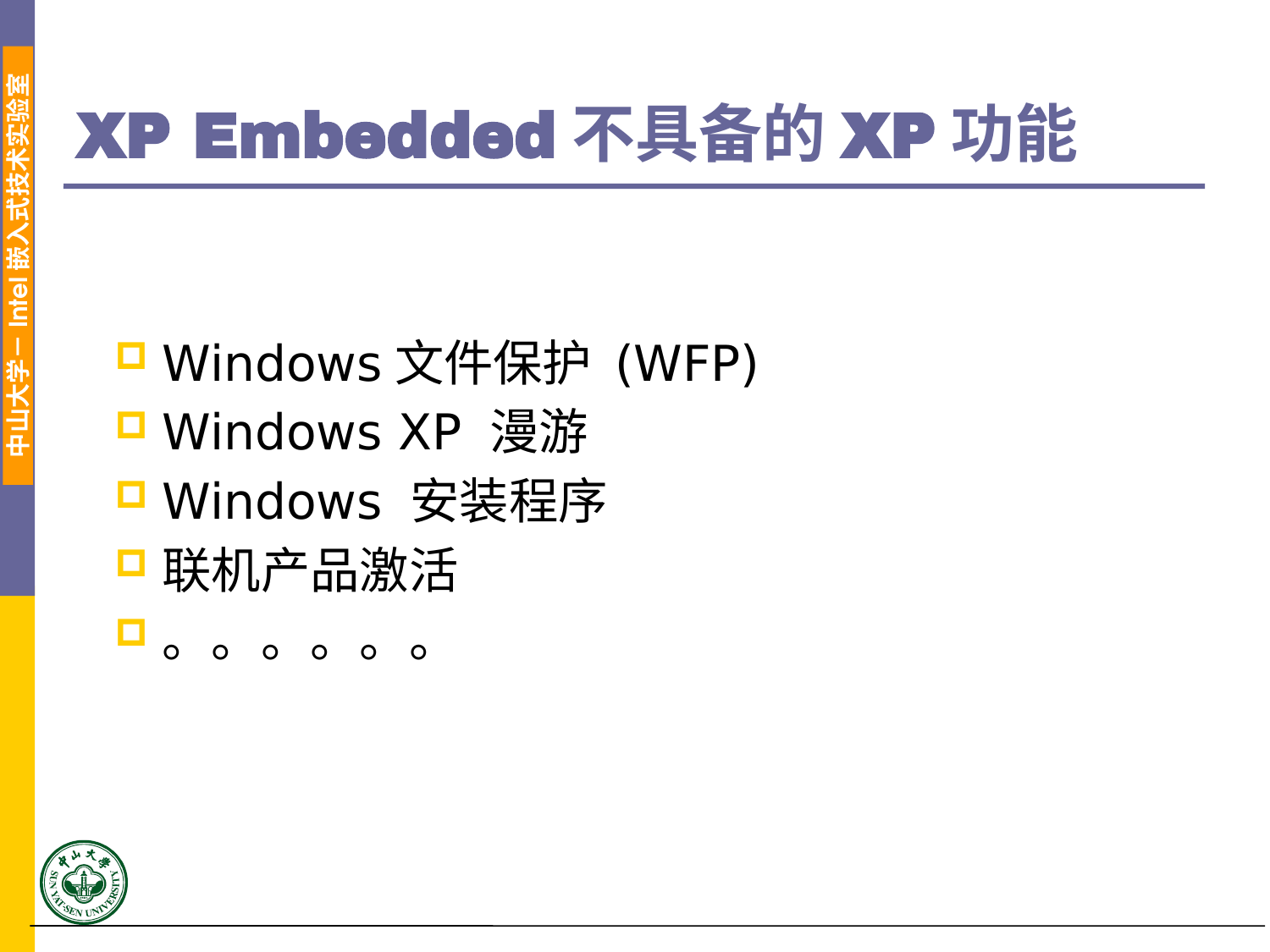

# XP Embedded不具备的XP功能
Windows文件保护 (WFP)
Windows XP 漫游
Windows 安装程序
联机产品激活
。。。。。。